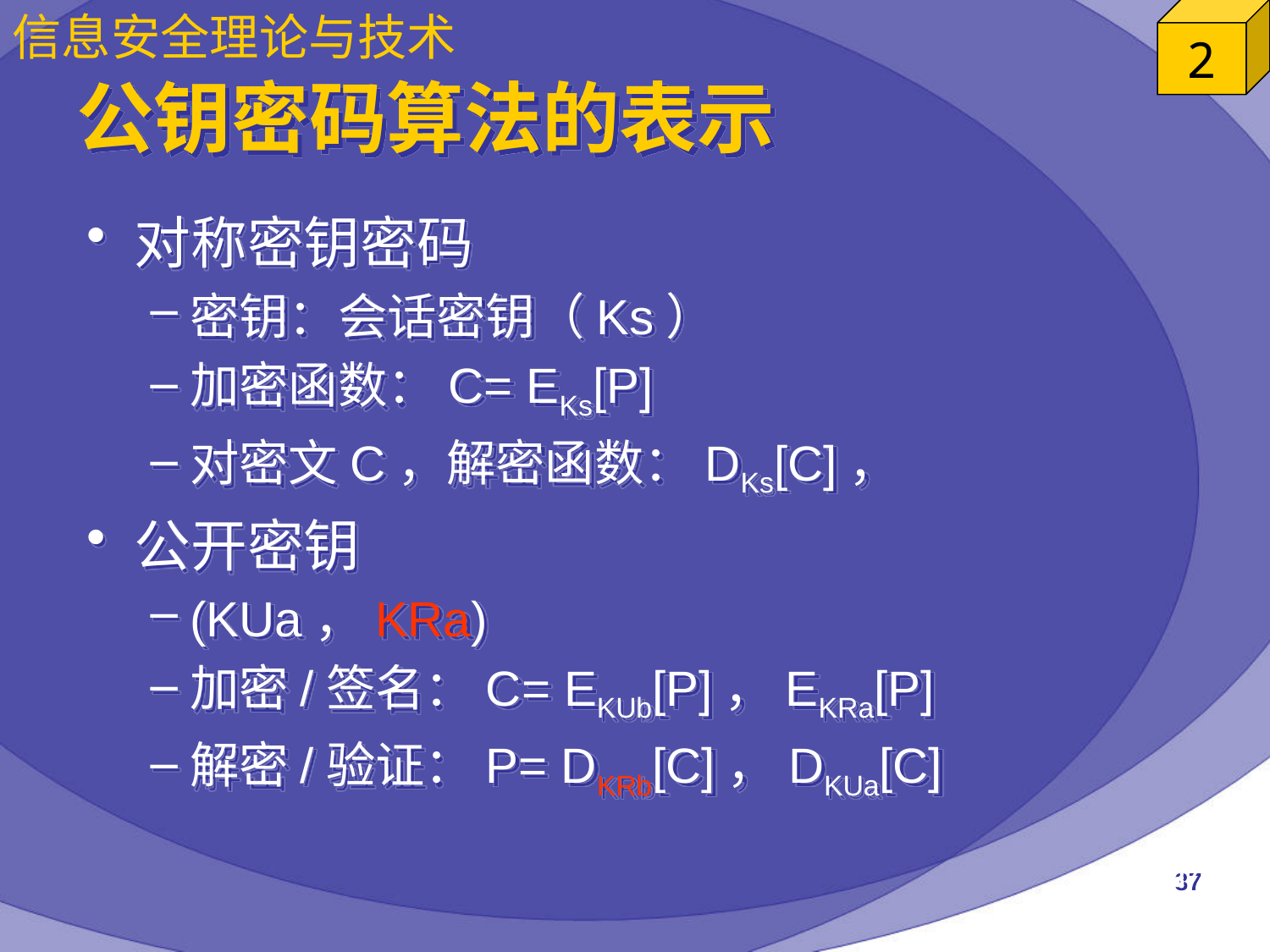

# 公钥密码算法的表示
对称密钥密码
密钥：会话密钥（Ks）
加密函数：C= EKs[P]
对密文C，解密函数：DKs[C]，
公开密钥
(KUa，KRa)
加密/签名：C= EKUb[P]，EKRa[P]
解密/验证：P= DKRb[C]，DKUa[C]
37